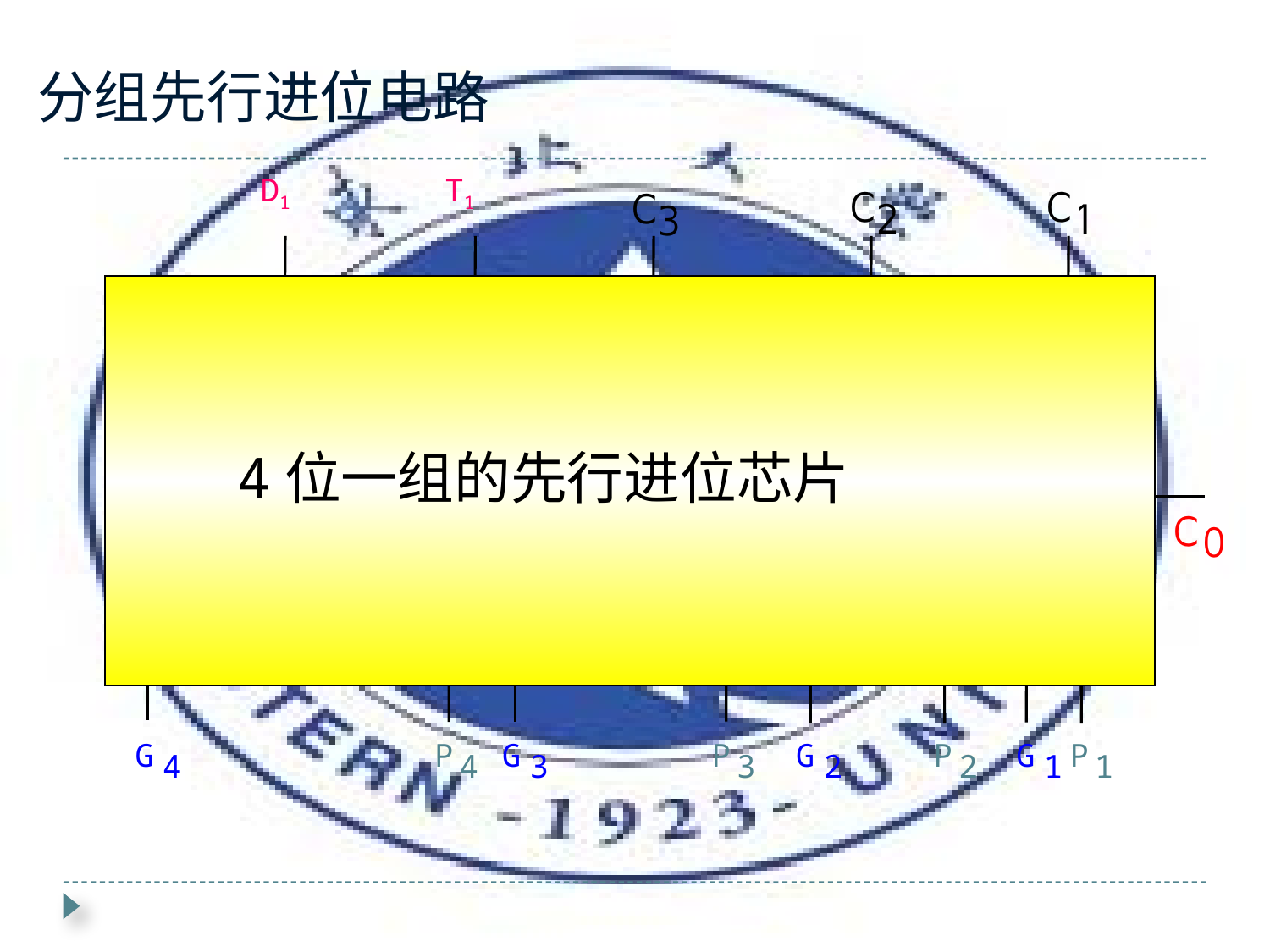

# 分组先行进位电路
D1
T1
C
C
C
2
1
3

4位一组的先行进位芯片
≥1
≥1
≥1
≥1
&

&
&
&
&
&
&
&
&
&

C

0

G
P
G
P
G
P
G

P
4
4
3
3
2
2
1
1